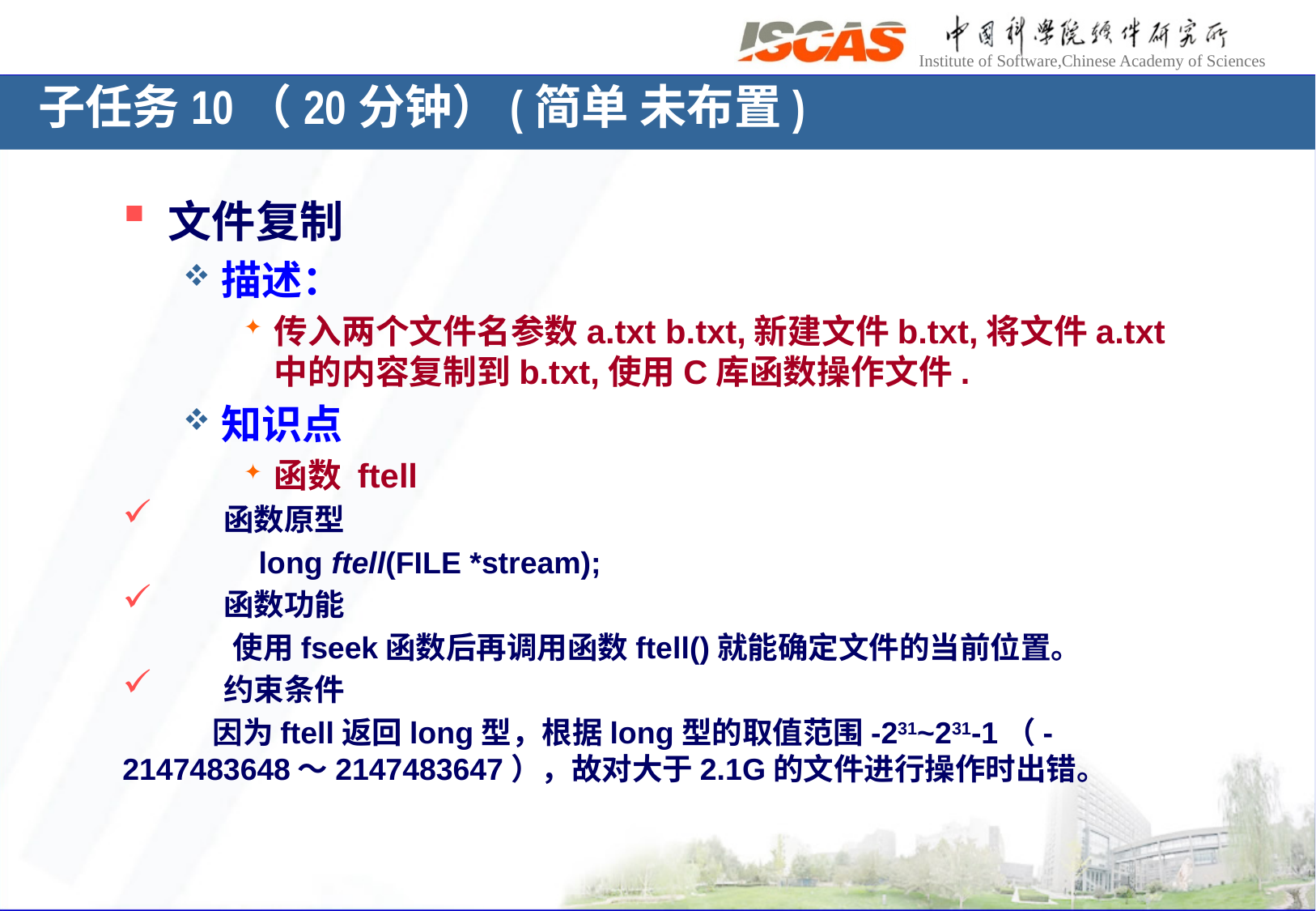

子任务10（20分钟）(简单 未布置)
文件复制
描述：
传入两个文件名参数a.txt b.txt,新建文件b.txt,将文件a.txt中的内容复制到b.txt,使用C库函数操作文件.
知识点
函数 ftell
       函数原型
                long ftell(FILE *stream);
       函数功能
               使用fseek函数后再调用函数ftell()就能确定文件的当前位置。
       约束条件
            因为ftell返回long型，根据long型的取值范围-231~231-1（-2147483648～2147483647），故对大于2.1G的文件进行操作时出错。